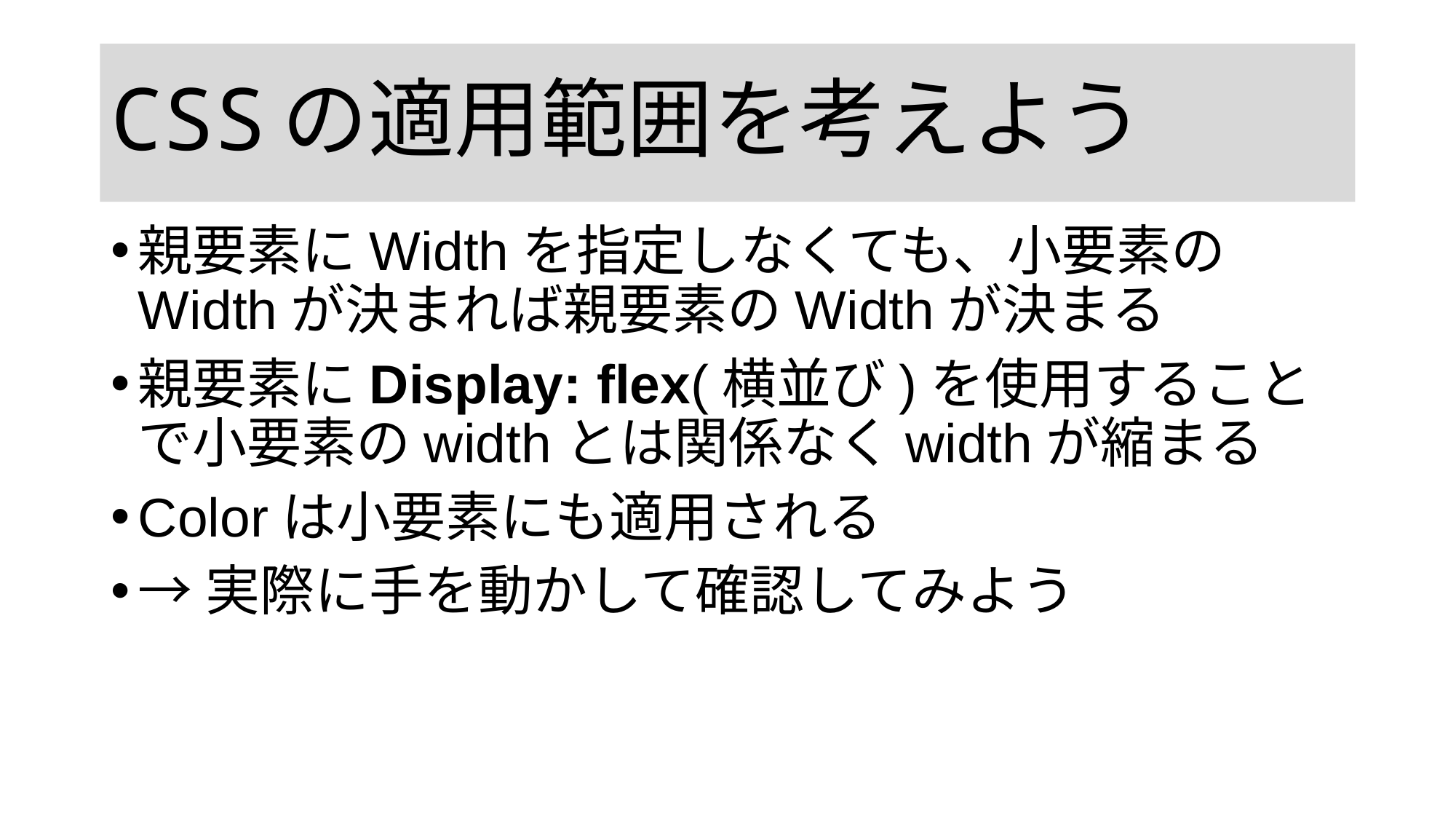

CSSの適用範囲を考えよう
#
親要素にWidthを指定しなくても、小要素のWidthが決まれば親要素のWidthが決まる
親要素にDisplay: flex(横並び)を使用することで小要素のwidthとは関係なくwidthが縮まる
Colorは小要素にも適用される
→実際に手を動かして確認してみよう